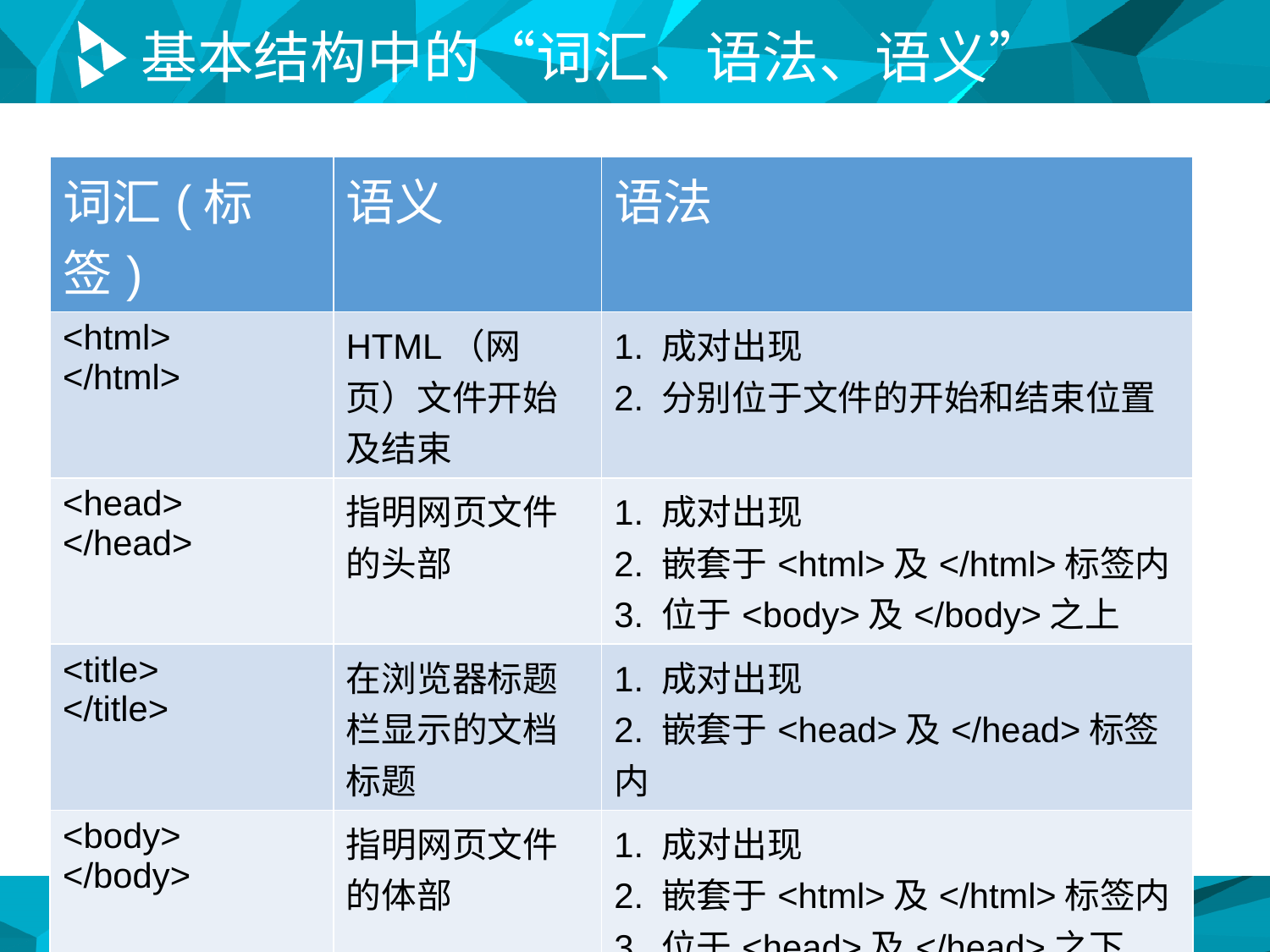

# 基本结构中的“词汇、语法、语义”
| 词汇(标签) | 语义 | 语法 |
| --- | --- | --- |
| <html> </html> | HTML（网页）文件开始及结束 | 1. 成对出现 2. 分别位于文件的开始和结束位置 |
| <head> </head> | 指明网页文件的头部 | 1. 成对出现 2. 嵌套于<html>及</html>标签内 3. 位于<body>及</body>之上 |
| <title> </title> | 在浏览器标题栏显示的文档标题 | 1. 成对出现 2. 嵌套于<head>及</head>标签内 |
| <body> </body> | 指明网页文件的体部 | 1. 成对出现 2. 嵌套于<html>及</html>标签内 3. 位于<head>及</head>之下 |